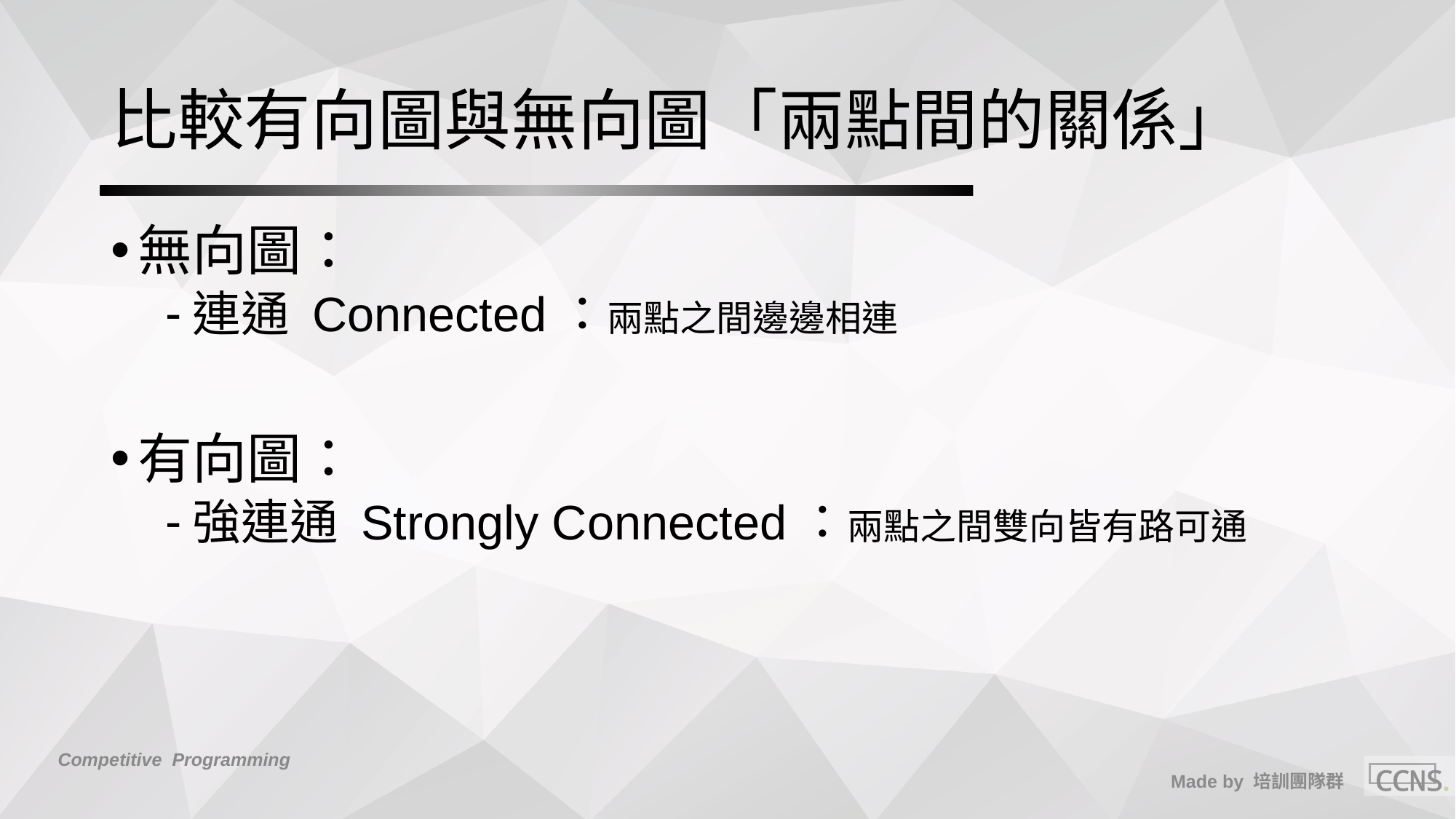

# 比較有向圖與無向圖「兩點間的關係」
無向圖：
連通 Connected：兩點之間邊邊相連

有向圖：
強連通 Strongly Connected：兩點之間雙向皆有路可通